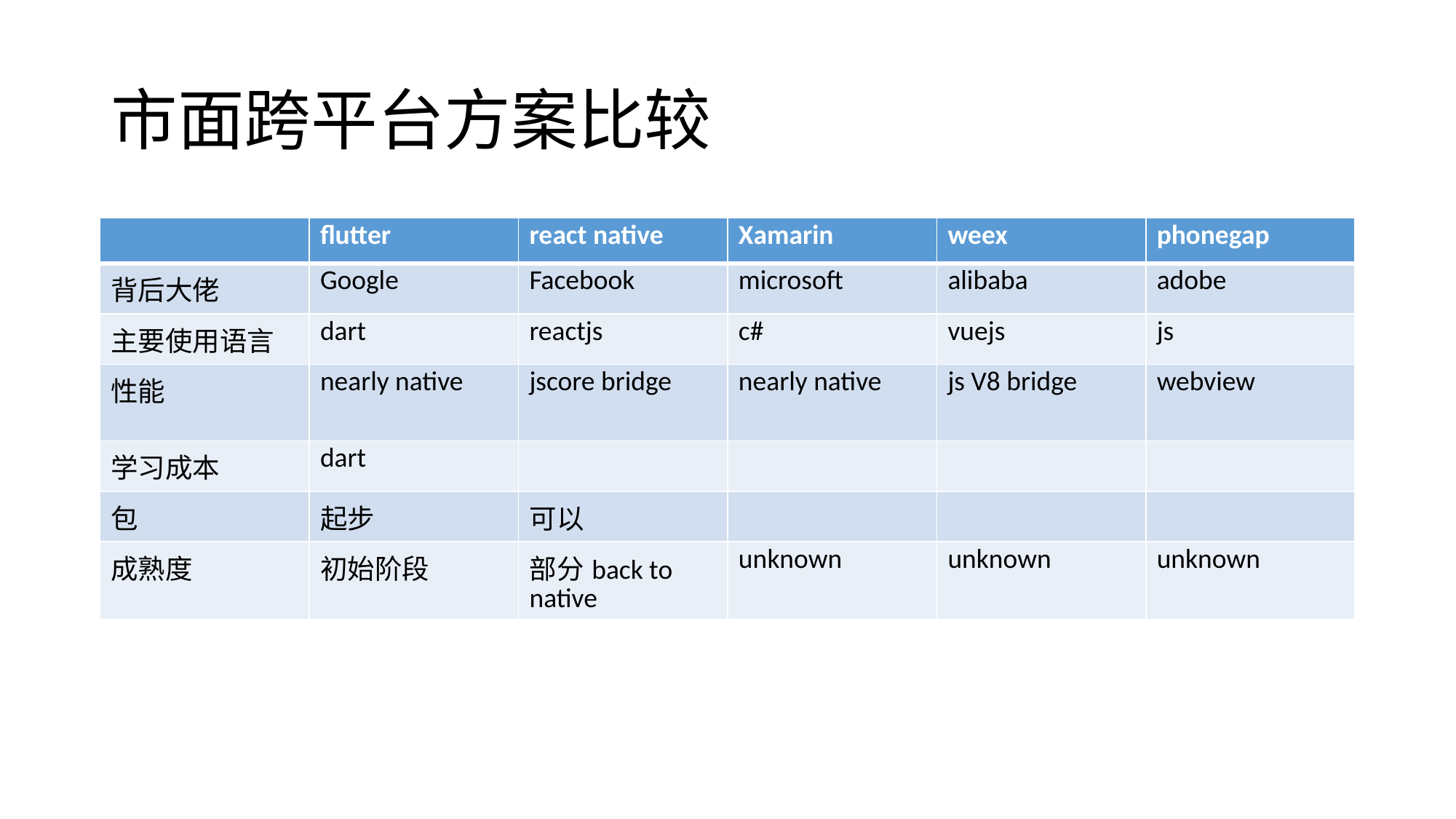

# 市面跨平台方案比较
|  | flutter | react native | Xamarin | weex | phonegap |
| --- | --- | --- | --- | --- | --- |
| 背后大佬 | Google | Facebook | microsoft | alibaba | adobe |
| 主要使用语言 | dart | reactjs | c# | vuejs | js |
| 性能 | nearly native | jscore bridge | nearly native | js V8 bridge | webview |
| 学习成本 | dart |  |  |  |  |
| 包 | 起步 | 可以 |  |  |  |
| 成熟度 | 初始阶段 | 部分back to native | unknown | unknown | unknown |